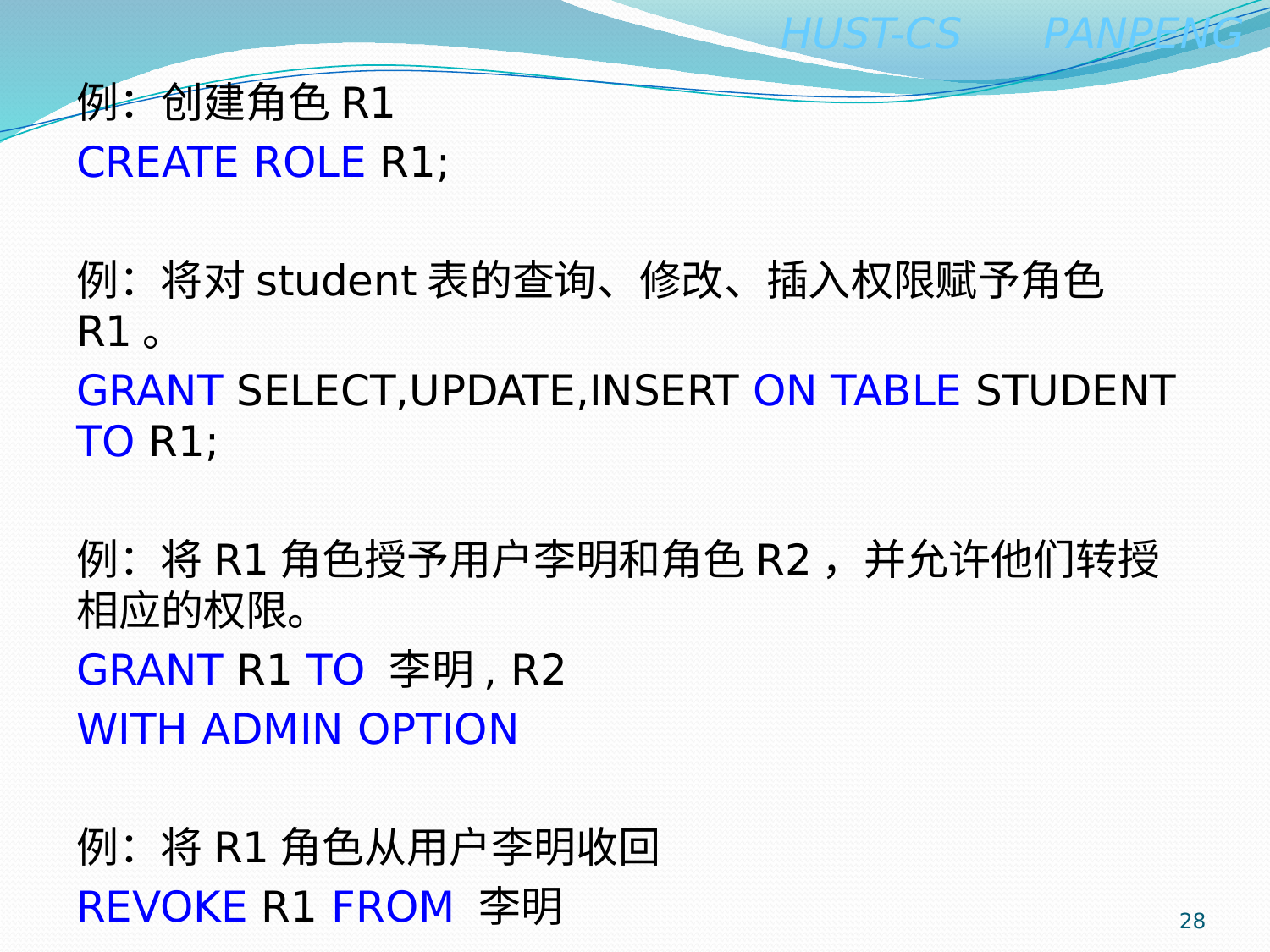

例：创建角色R1
CREATE ROLE R1;

例：将对student表的查询、修改、插入权限赋予角色R1。
GRANT SELECT,UPDATE,INSERT ON TABLE STUDENT TO R1;

例：将R1角色授予用户李明和角色R2，并允许他们转授相应的权限。
GRANT R1 TO 李明, R2
WITH ADMIN OPTION

例：将R1角色从用户李明收回
REVOKE R1 FROM 李明
28